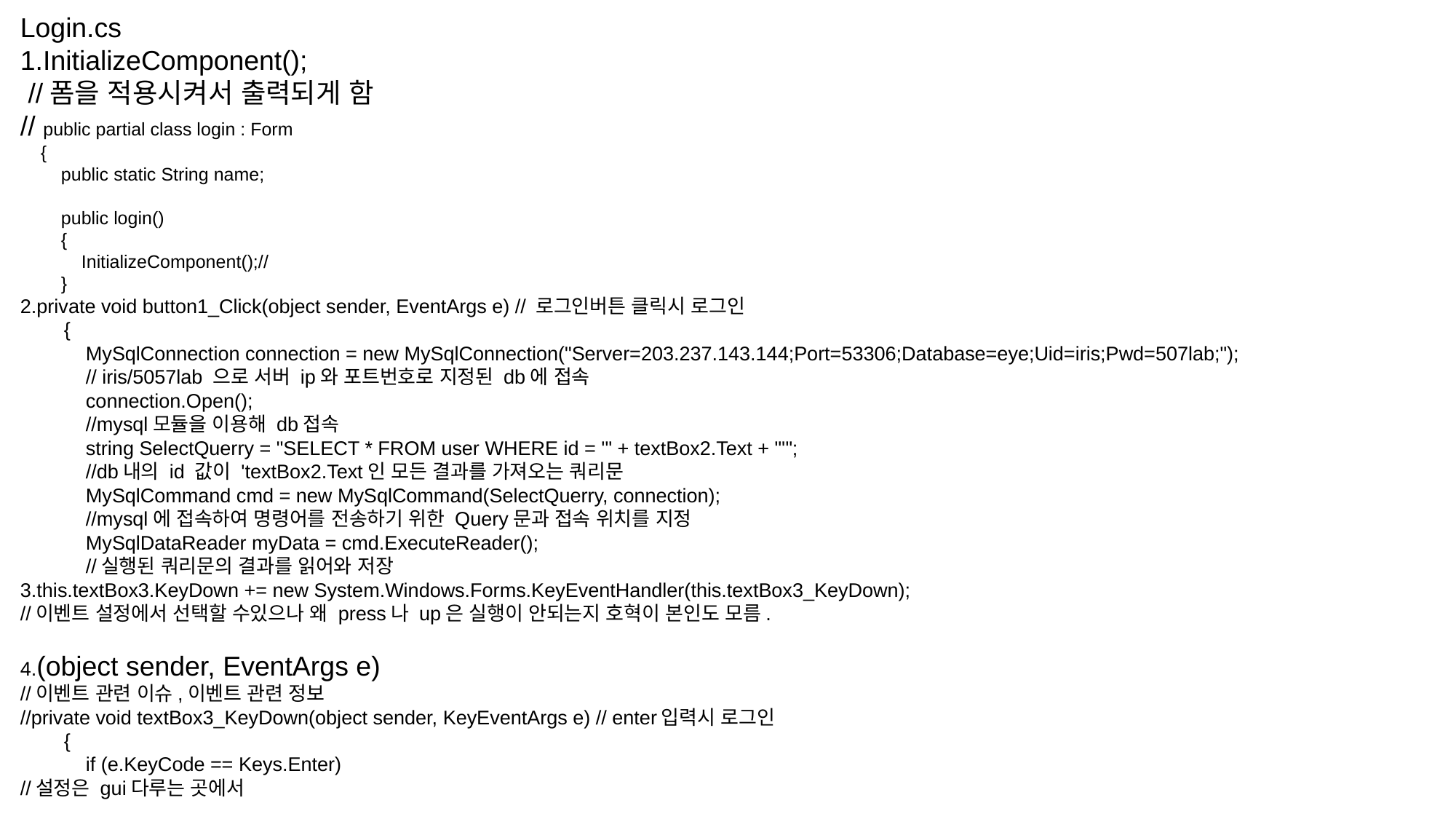

Login.cs
1.InitializeComponent();
 //폼을 적용시켜서 출력되게 함
// public partial class login : Form
    {
        public static String name;

        public login()
        {
            InitializeComponent();//
        }
2.private void button1_Click(object sender, EventArgs e) // 로그인버튼 클릭시 로그인
        {
            MySqlConnection connection = new MySqlConnection("Server=203.237.143.144;Port=53306;Database=eye;Uid=iris;Pwd=507lab;");
            // iris/5057lab 으로 서버 ip와 포트번호로 지정된 db에 접속
            connection.Open();
            //mysql모듈을 이용해 db접속
            string SelectQuerry = "SELECT * FROM user WHERE id = '" + textBox2.Text + "'";
            //db내의 id 값이 'textBox2.Text인 모든 결과를 가져오는 쿼리문
            MySqlCommand cmd = new MySqlCommand(SelectQuerry, connection);
            //mysql에 접속하여 명령어를 전송하기 위한 Query문과 접속 위치를 지정
            MySqlDataReader myData = cmd.ExecuteReader();
            //실행된 쿼리문의 결과를 읽어와 저장
3.this.textBox3.KeyDown += new System.Windows.Forms.KeyEventHandler(this.textBox3_KeyDown);
//이벤트 설정에서 선택할 수있으나 왜 press나 up은 실행이 안되는지 호혁이 본인도 모름.

4.(object sender, EventArgs e)
//이벤트 관련 이슈,이벤트 관련 정보
//private void textBox3_KeyDown(object sender, KeyEventArgs e) // enter입력시 로그인
        {
            if (e.KeyCode == Keys.Enter)
//설정은 gui다루는 곳에서